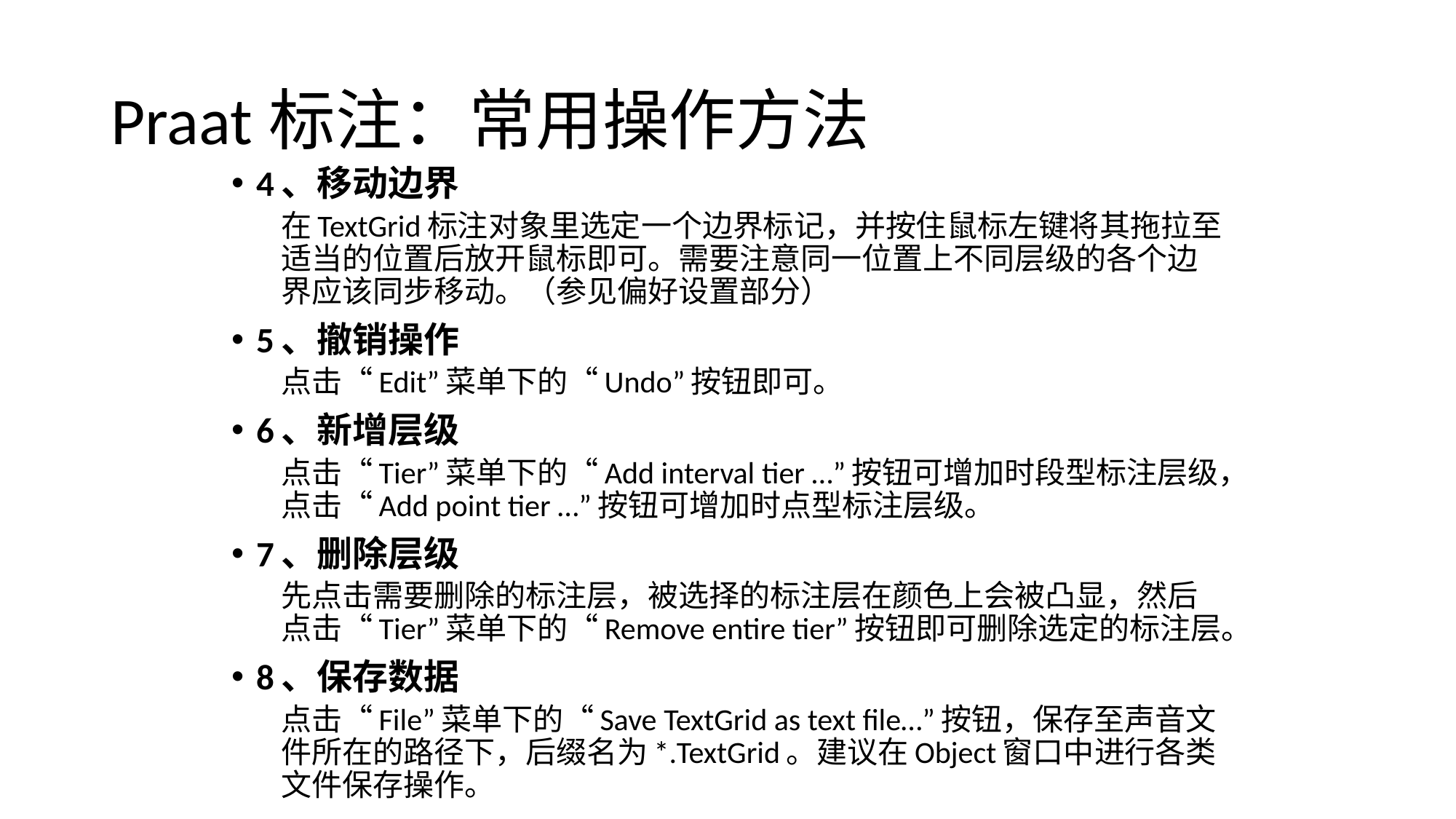

# Praat标注：常用操作方法
4、移动边界
在TextGrid标注对象里选定一个边界标记，并按住鼠标左键将其拖拉至适当的位置后放开鼠标即可。需要注意同一位置上不同层级的各个边界应该同步移动。（参见偏好设置部分）
5、撤销操作
点击“Edit”菜单下的“Undo”按钮即可。
6、新增层级
点击“Tier”菜单下的“Add interval tier …”按钮可增加时段型标注层级，点击“Add point tier …”按钮可增加时点型标注层级。
7、删除层级
先点击需要删除的标注层，被选择的标注层在颜色上会被凸显，然后点击“Tier”菜单下的“Remove entire tier”按钮即可删除选定的标注层。
8、保存数据
点击“File”菜单下的“Save TextGrid as text file…”按钮，保存至声音文件所在的路径下，后缀名为*.TextGrid。建议在Object窗口中进行各类文件保存操作。